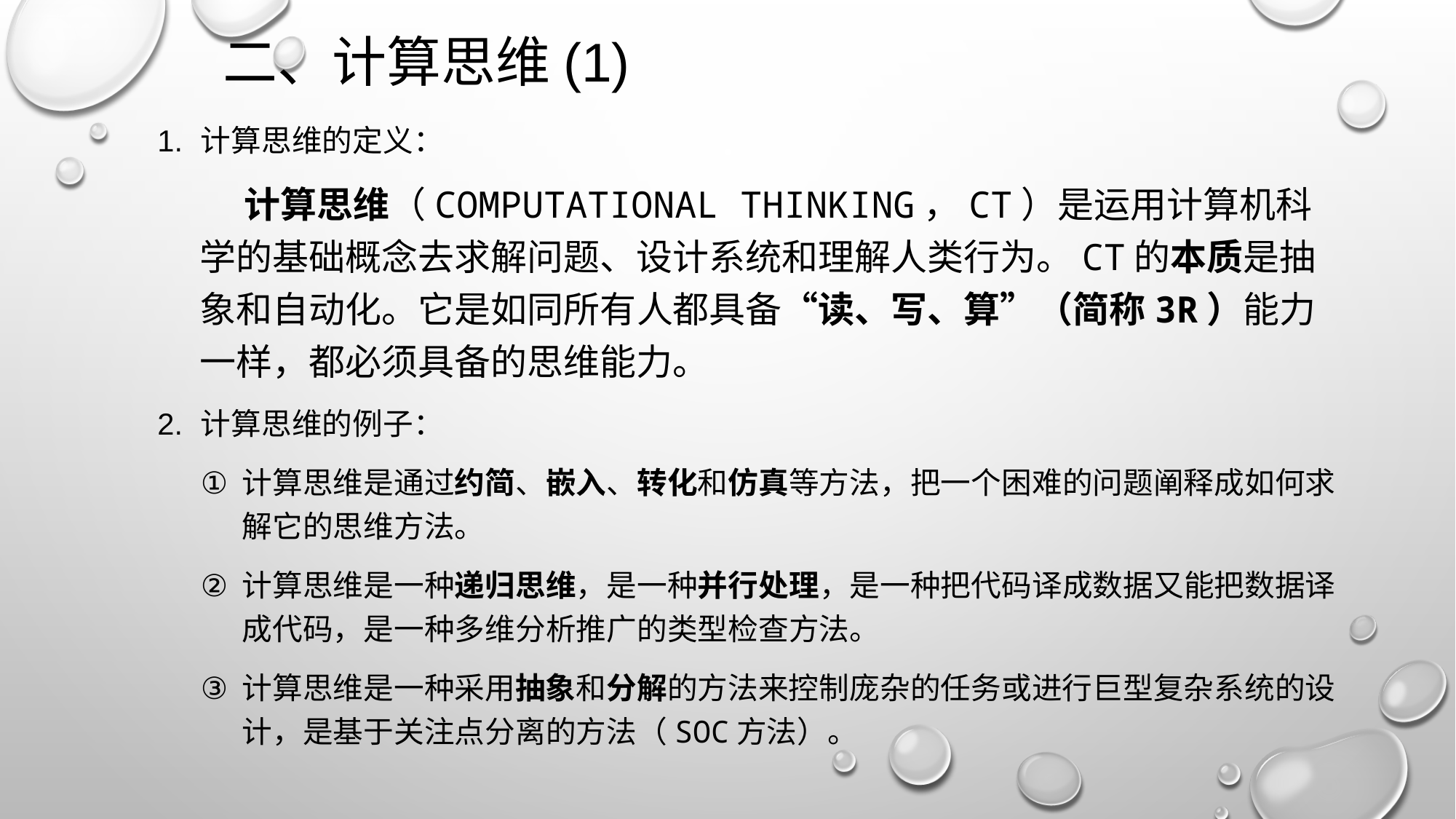

# 二、计算思维(1)
计算思维的定义：
计算思维（Computational Thinking，CT）是运用计算机科学的基础概念去求解问题、设计系统和理解人类行为。CT的本质是抽象和自动化。它是如同所有人都具备“读、写、算”（简称3R）能力一样，都必须具备的思维能力。
计算思维的例子：
计算思维是通过约简、嵌入、转化和仿真等方法，把一个困难的问题阐释成如何求解它的思维方法。
计算思维是一种递归思维，是一种并行处理，是一种把代码译成数据又能把数据译成代码，是一种多维分析推广的类型检查方法。
计算思维是一种采用抽象和分解的方法来控制庞杂的任务或进行巨型复杂系统的设计，是基于关注点分离的方法（SoC方法）。